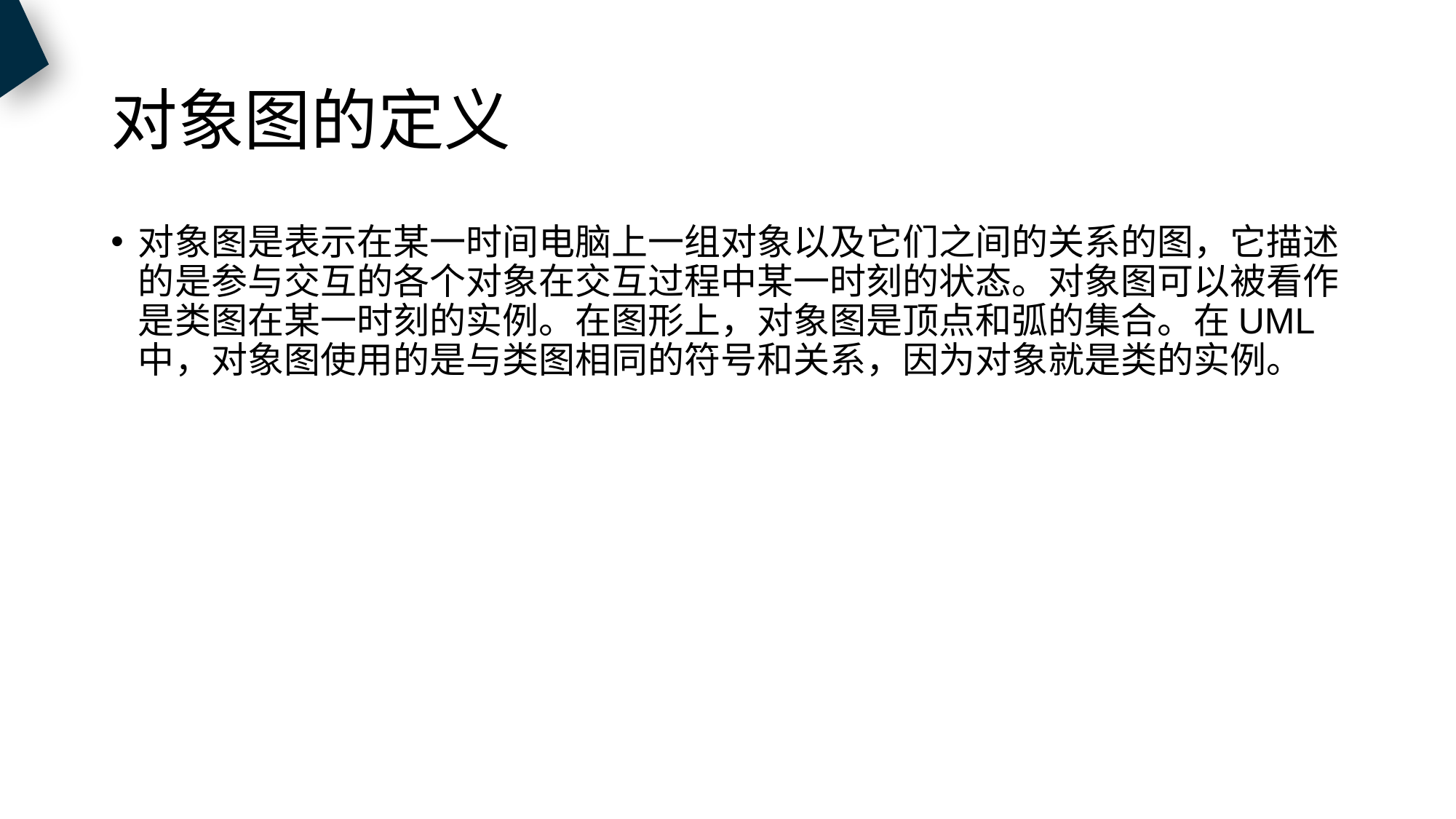

# 对象图的定义
对象图是表示在某一时间电脑上一组对象以及它们之间的关系的图，它描述的是参与交互的各个对象在交互过程中某一时刻的状态。对象图可以被看作是类图在某一时刻的实例。在图形上，对象图是顶点和弧的集合。在UML中，对象图使用的是与类图相同的符号和关系，因为对象就是类的实例。